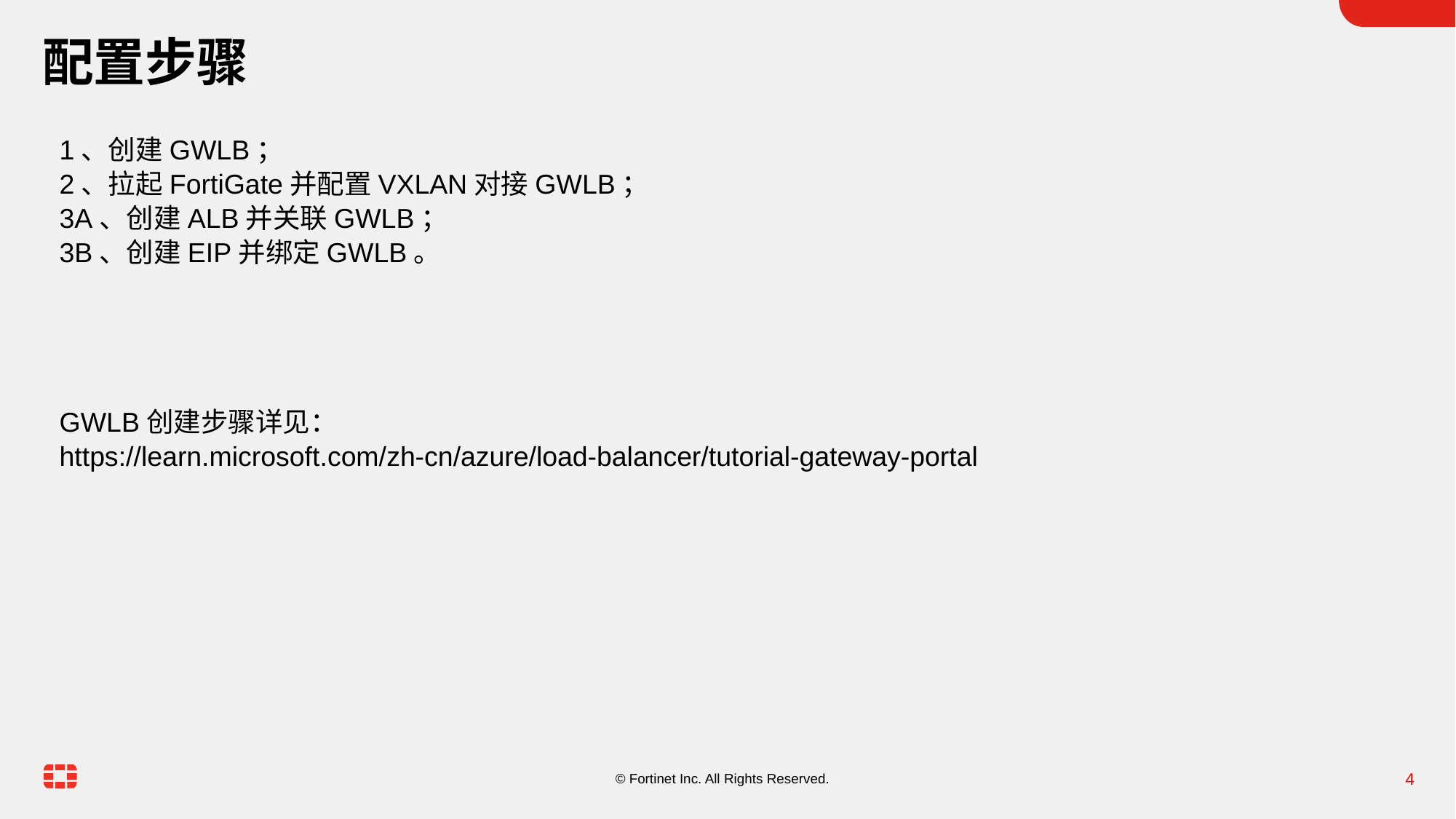

# 配置步骤
1、创建GWLB；
2、拉起FortiGate并配置VXLAN对接GWLB；
3A、创建ALB并关联GWLB；
3B、创建EIP并绑定GWLB。

GWLB创建步骤详见：
https://learn.microsoft.com/zh-cn/azure/load-balancer/tutorial-gateway-portal